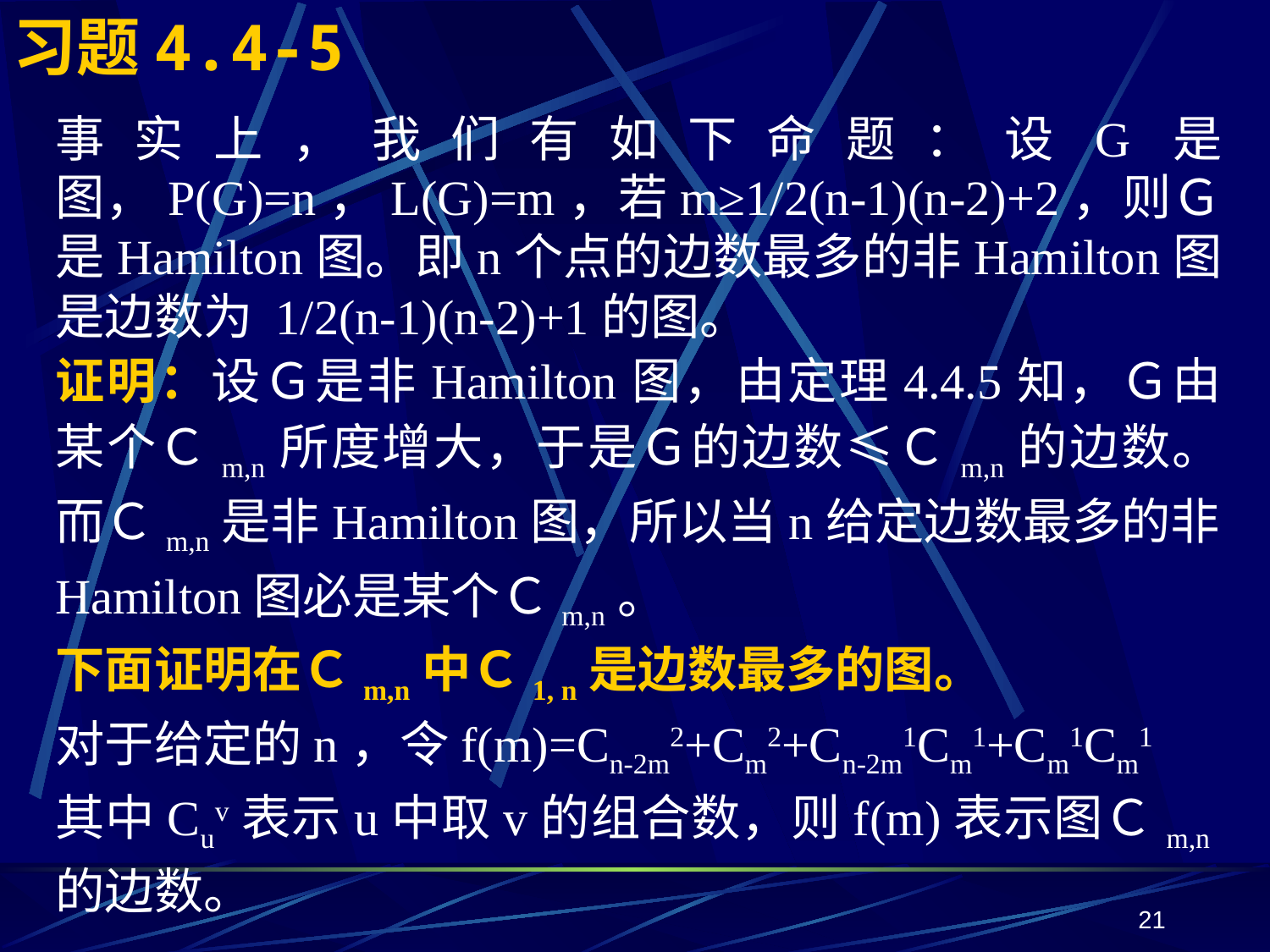

# 习题4.4-5
事实上，我们有如下命题：设G是图，P(G)=n，L(G)=m，若m≥1/2(n-1)(n-2)+2，则Ｇ是Hamilton图。即n个点的边数最多的非Hamilton图是边数为 1/2(n-1)(n-2)+1的图。
证明：设Ｇ是非Hamilton图，由定理4.4.5知，Ｇ由某个Ｃm,n所度增大，于是Ｇ的边数≤Ｃm,n的边数。而Ｃm,n是非Hamilton图，所以当n给定边数最多的非Hamilton图必是某个Ｃm,n。
下面证明在Ｃm,n中Ｃ1, n是边数最多的图。
对于给定的n，令f(m)=Cn-2m2+Cm2+Cn-2m1Cm1+Cm1Cm1
其中Cuv表示u中取v的组合数，则f(m)表示图Ｃm,n的边数。

21